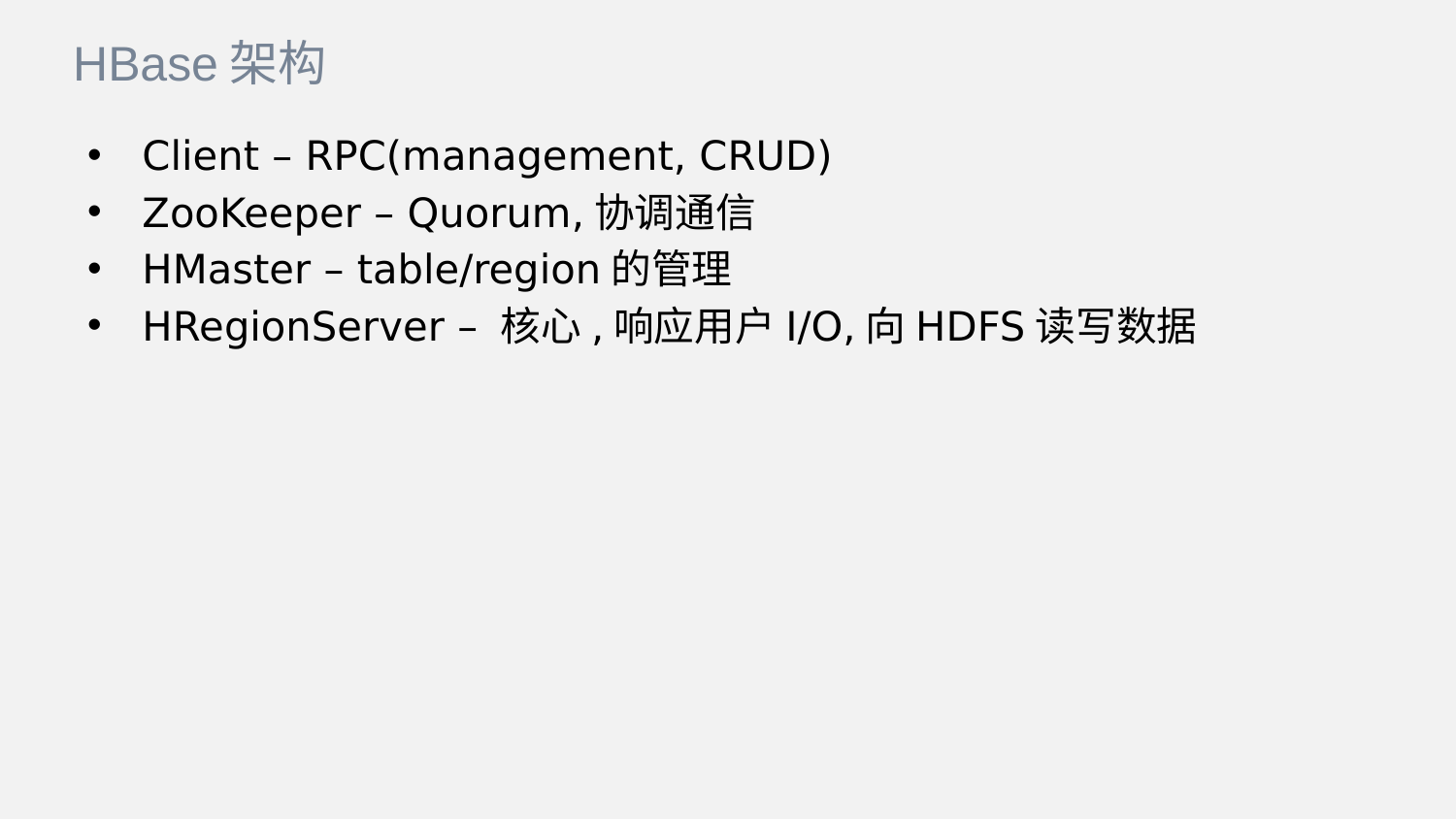

HBase架构
Client – RPC(management, CRUD)
ZooKeeper – Quorum,协调通信
HMaster – table/region的管理
HRegionServer – 核心,响应用户I/O,向HDFS读写数据